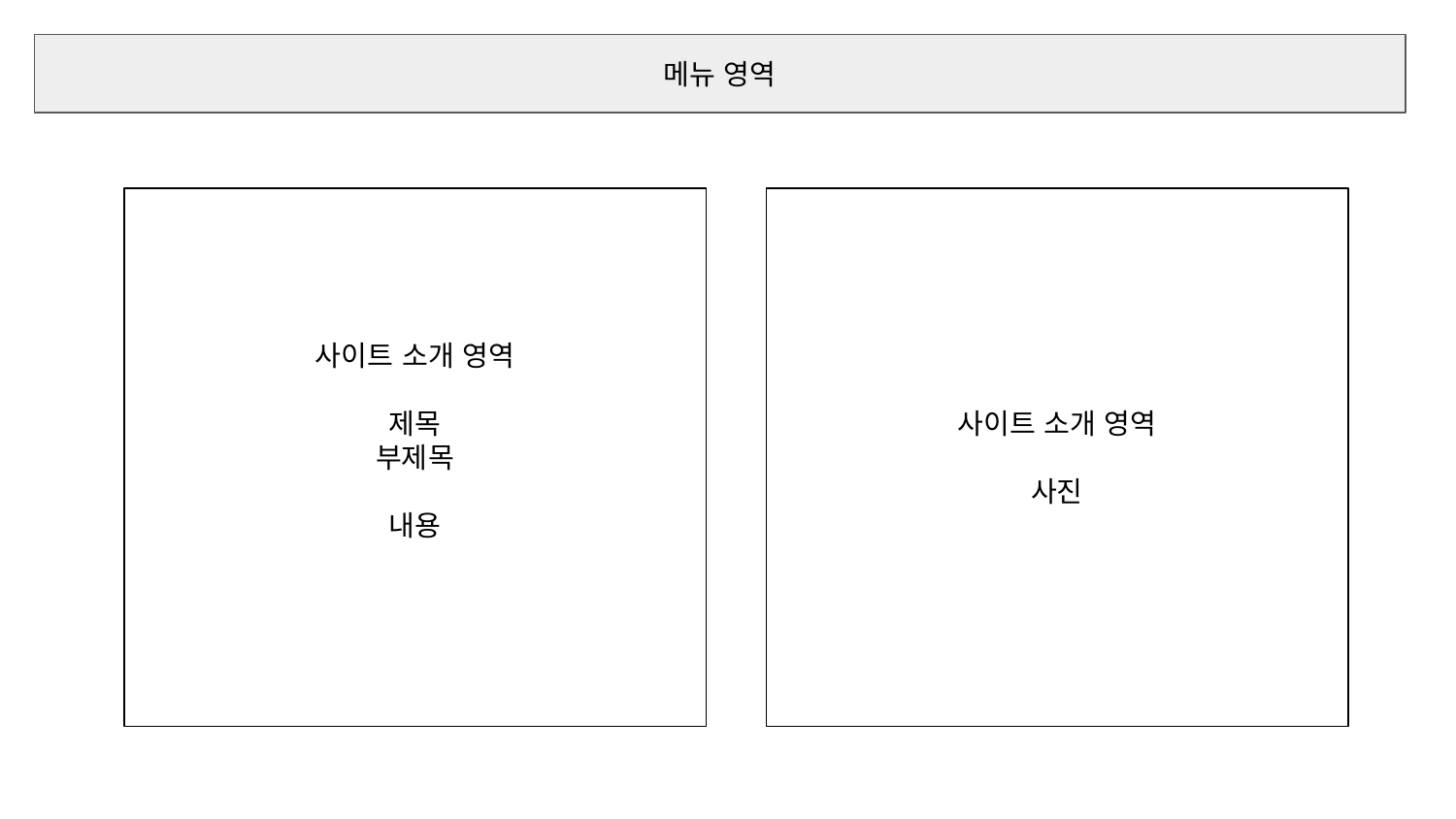

메뉴 영역

사이트 소개 영역

제목
부제목

내용

사이트 소개 영역

사진